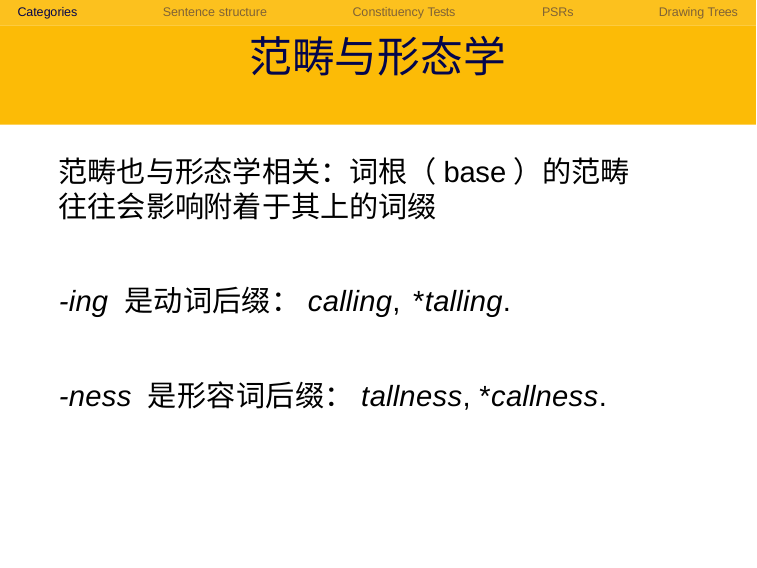

Categories	Sentence structure	Constituency Tests	PSRs	Drawing Trees
# 范畴与形态学
范畴也与形态学相关：词根（base）的范畴往往会影响附着于其上的词缀

-ing 是动词后缀：calling, *talling.

-ness 是形容词后缀：tallness, *callness.